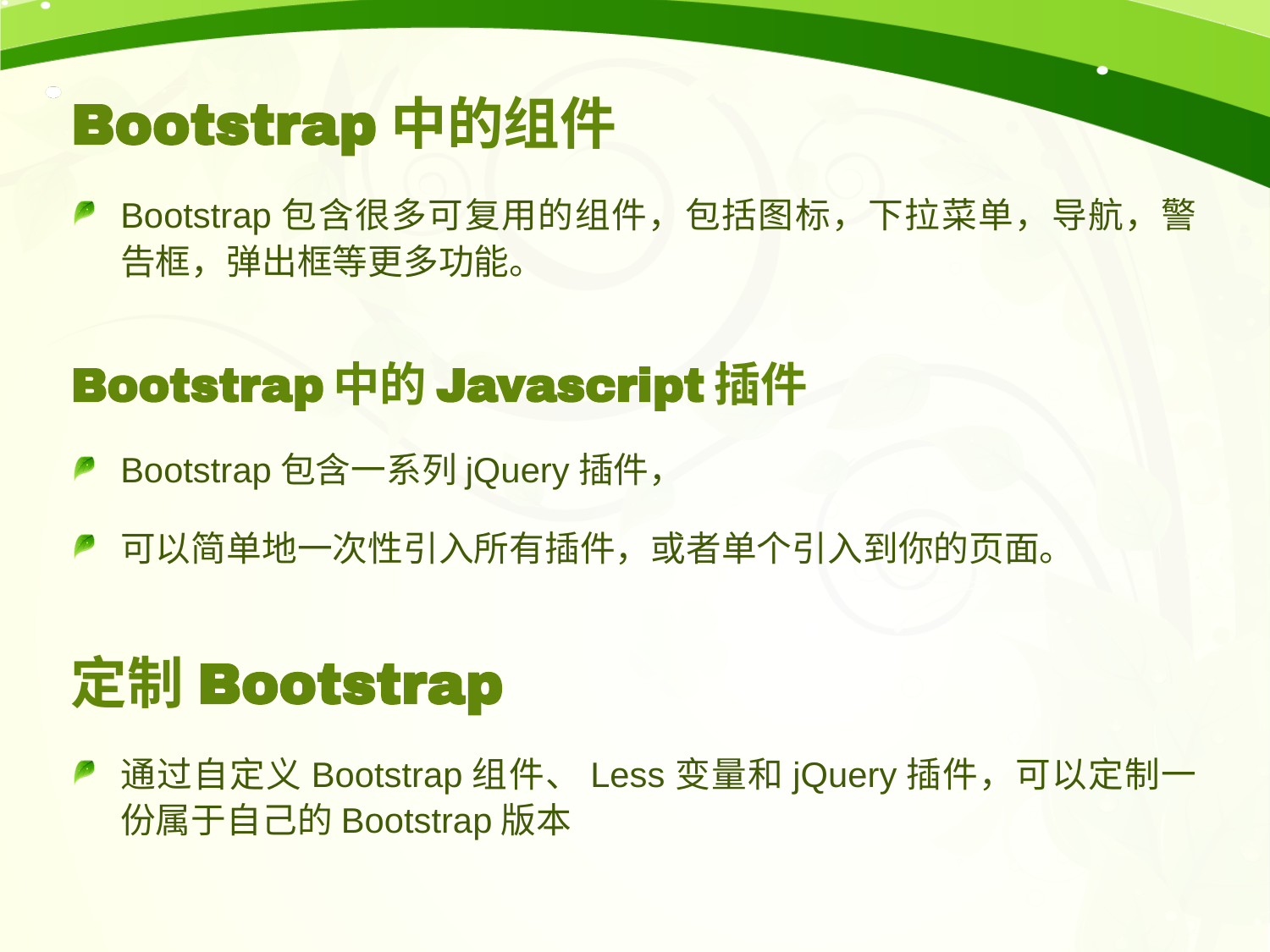

# Bootstrap中的组件
Bootstrap包含很多可复用的组件，包括图标，下拉菜单，导航，警告框，弹出框等更多功能。
Bootstrap中的Javascript插件
Bootstrap包含一系列jQuery插件，
可以简单地一次性引入所有插件，或者单个引入到你的页面。
定制Bootstrap
通过自定义Bootstrap组件、Less变量和jQuery插件，可以定制一份属于自己的Bootstrap版本